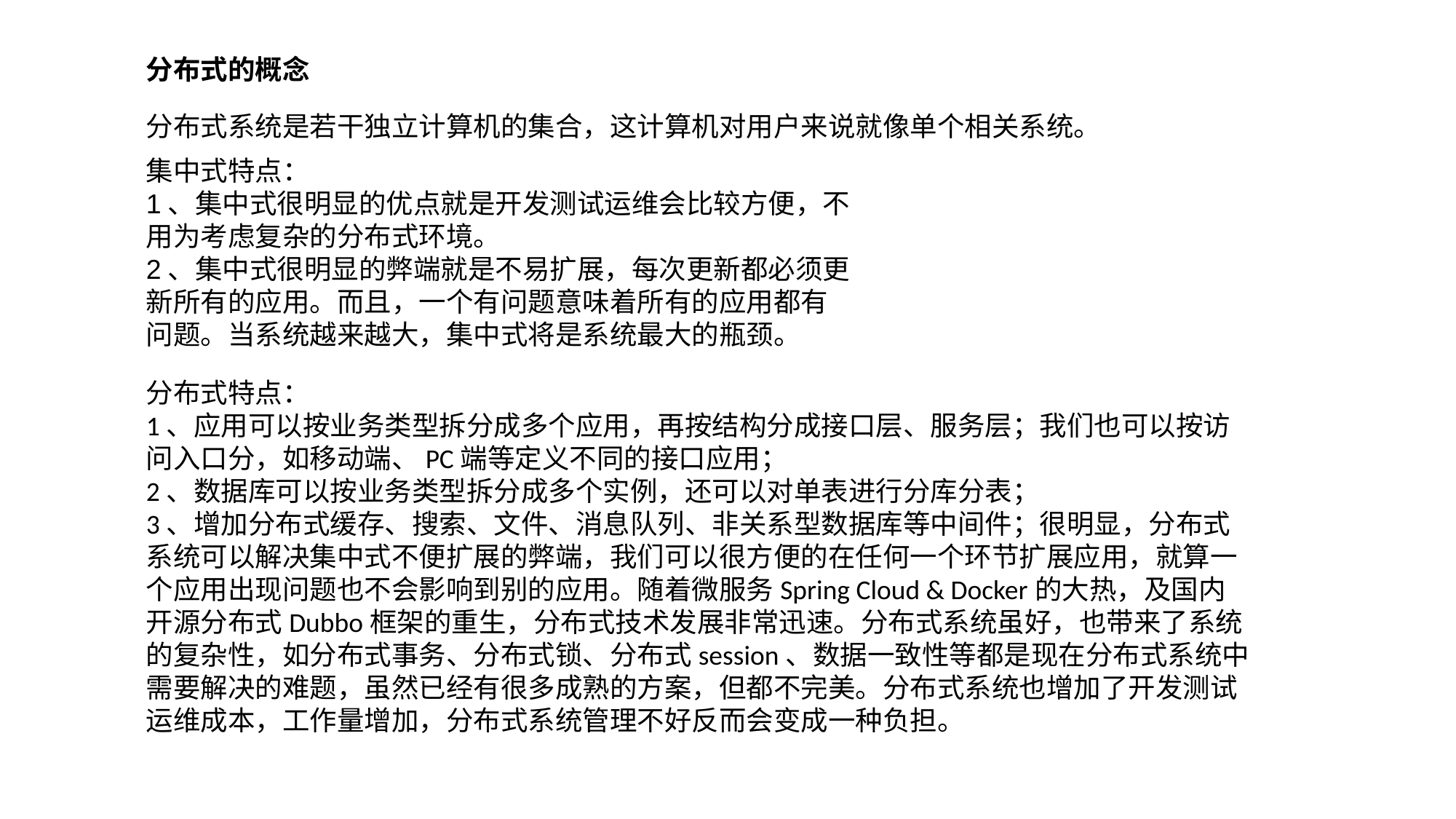

分布式的概念
分布式系统是若干独立计算机的集合，这计算机对用户来说就像单个相关系统。
集中式特点：
1、集中式很明显的优点就是开发测试运维会比较方便，不用为考虑复杂的分布式环境。
2、集中式很明显的弊端就是不易扩展，每次更新都必须更新所有的应用。而且，一个有问题意味着所有的应用都有问题。当系统越来越大，集中式将是系统最大的瓶颈。
分布式特点：
1、应用可以按业务类型拆分成多个应用，再按结构分成接口层、服务层；我们也可以按访问入口分，如移动端、PC端等定义不同的接口应用；
2、数据库可以按业务类型拆分成多个实例，还可以对单表进行分库分表；
3、增加分布式缓存、搜索、文件、消息队列、非关系型数据库等中间件；很明显，分布式系统可以解决集中式不便扩展的弊端，我们可以很方便的在任何一个环节扩展应用，就算一个应用出现问题也不会影响到别的应用。随着微服务Spring Cloud & Docker的大热，及国内开源分布式Dubbo框架的重生，分布式技术发展非常迅速。分布式系统虽好，也带来了系统的复杂性，如分布式事务、分布式锁、分布式session、数据一致性等都是现在分布式系统中需要解决的难题，虽然已经有很多成熟的方案，但都不完美。分布式系统也增加了开发测试运维成本，工作量增加，分布式系统管理不好反而会变成一种负担。